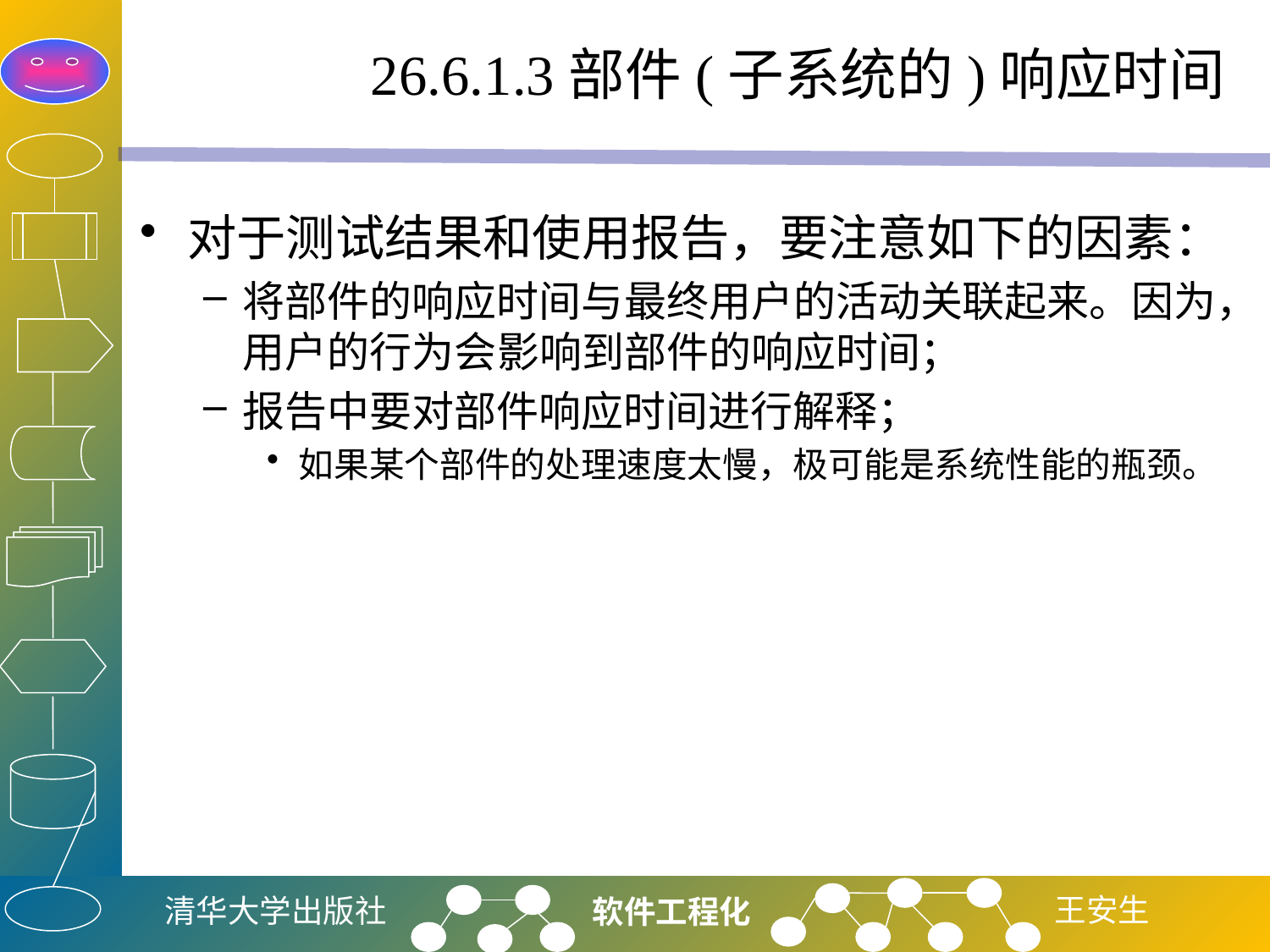

# 26.6.1.3部件(子系统的)响应时间
对于测试结果和使用报告，要注意如下的因素：
将部件的响应时间与最终用户的活动关联起来。因为，用户的行为会影响到部件的响应时间；
报告中要对部件响应时间进行解释；
如果某个部件的处理速度太慢，极可能是系统性能的瓶颈。